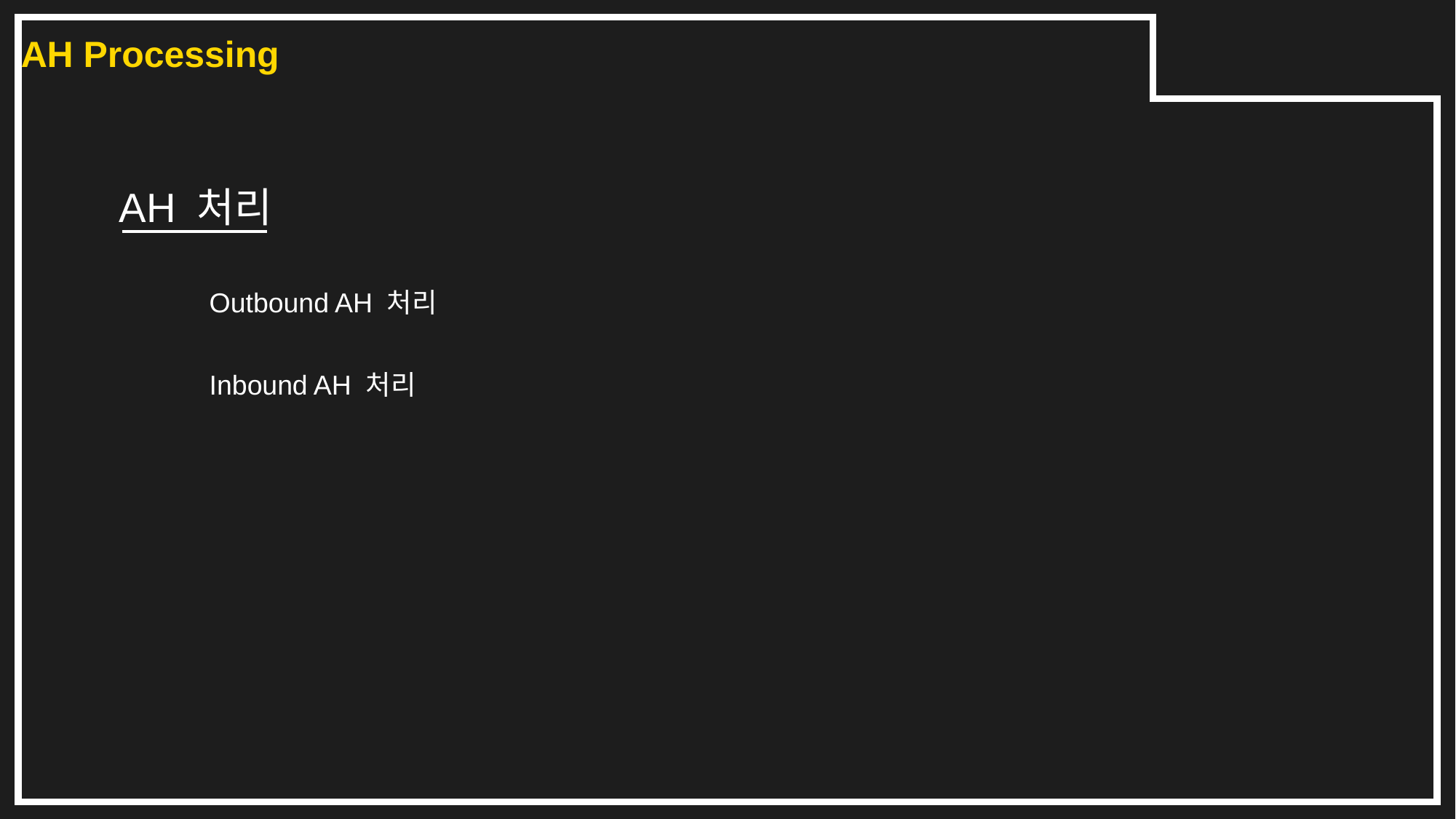

AH Processing
AH 처리
Outbound AH 처리
Inbound AH 처리